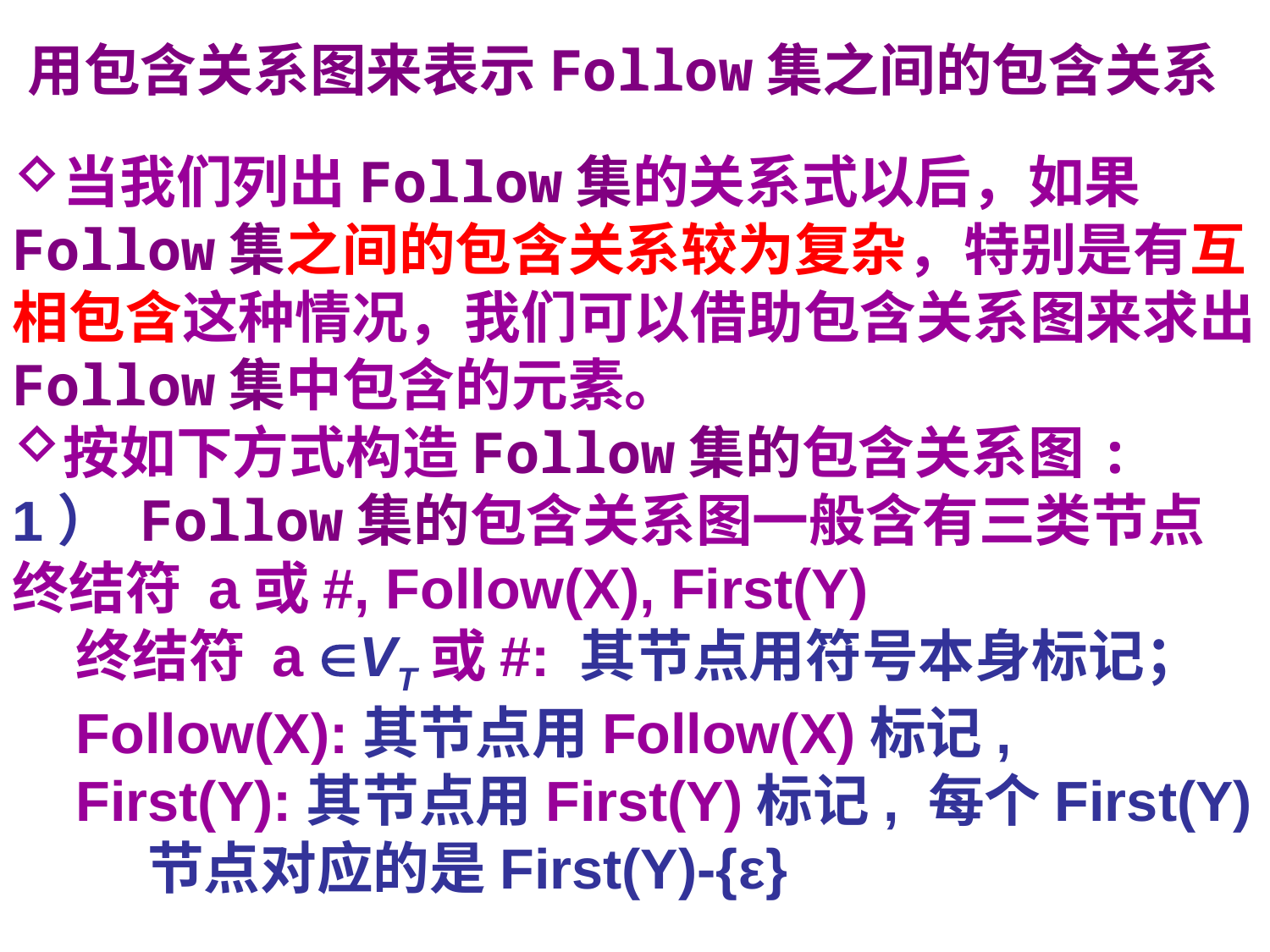

用包含关系图来表示Follow集之间的包含关系
当我们列出Follow集的关系式以后，如果Follow集之间的包含关系较为复杂，特别是有互相包含这种情况，我们可以借助包含关系图来求出Follow集中包含的元素。
按如下方式构造Follow集的包含关系图:
1） Follow集的包含关系图一般含有三类节点
终结符 a或#, Follow(X), First(Y)
终结符 a ∈VT或#: 其节点用符号本身标记；
Follow(X):其节点用Follow(X)标记,
First(Y):其节点用First(Y)标记, 每个First(Y)节点对应的是First(Y)-{ε}